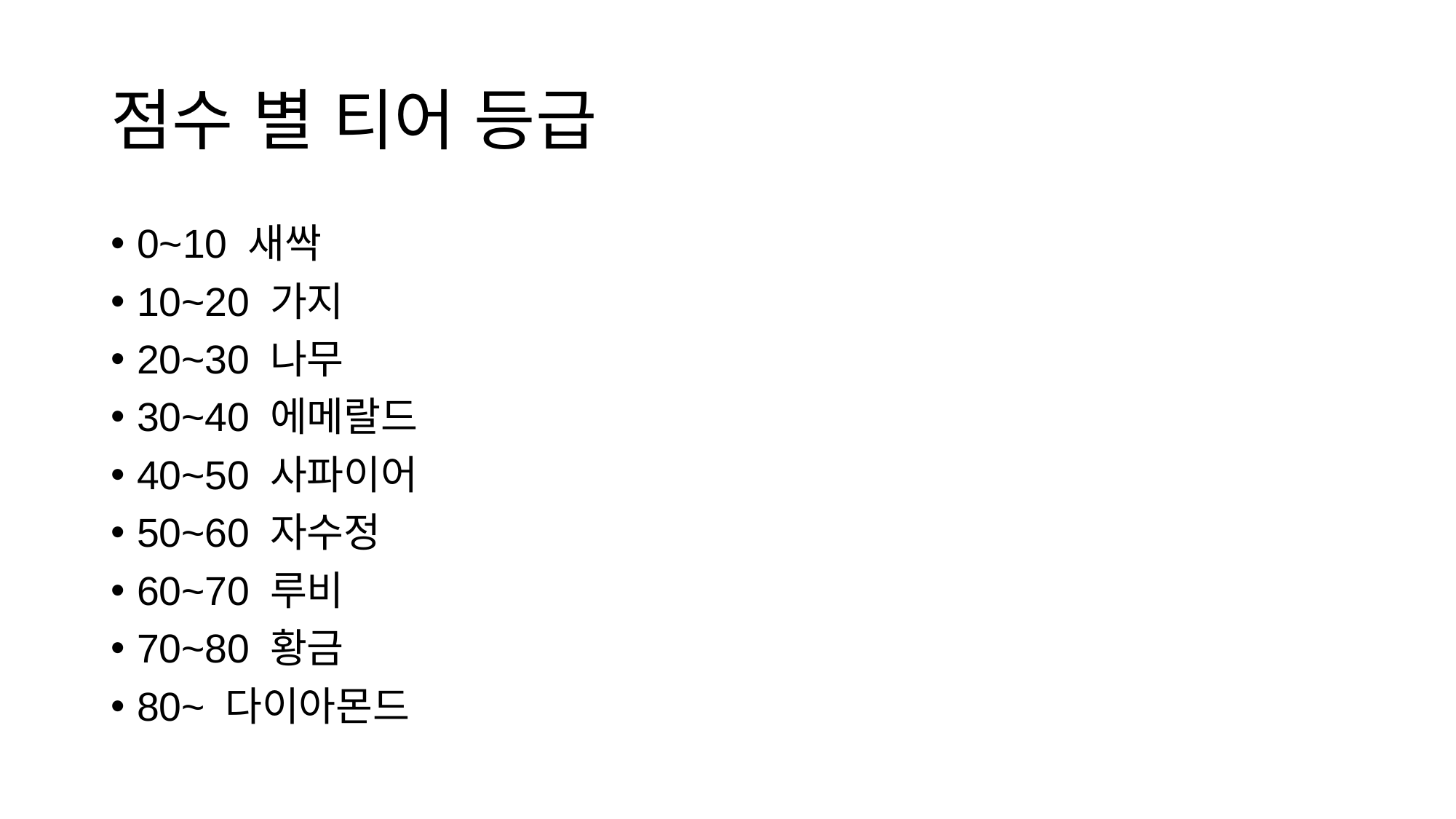

# 점수 별 티어 등급
0~10 새싹
10~20 가지
20~30 나무
30~40 에메랄드
40~50 사파이어
50~60 자수정
60~70 루비
70~80 황금
80~ 다이아몬드